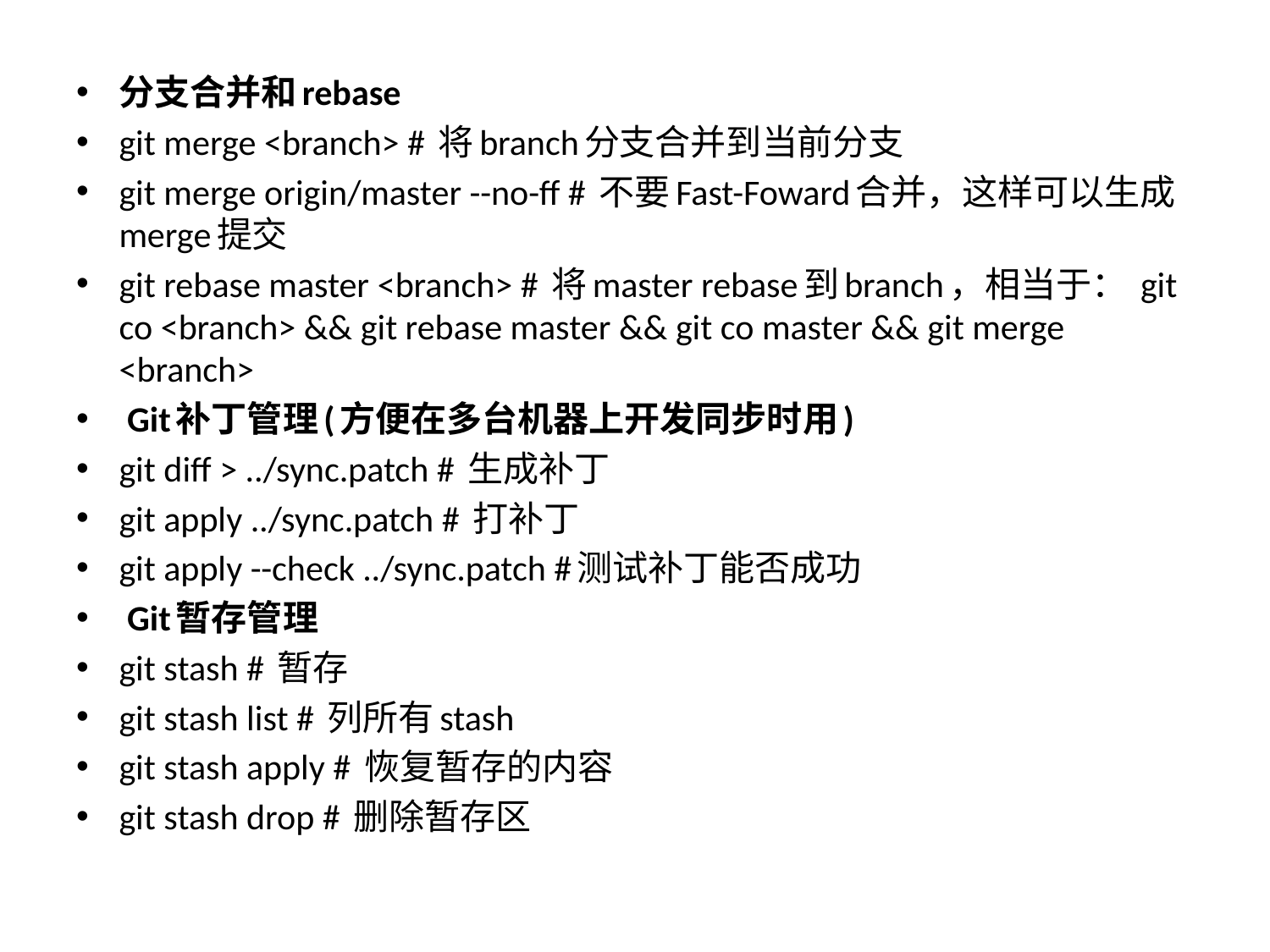

分支合并和rebase
git merge <branch> # 将branch分支合并到当前分支
git merge origin/master --no-ff # 不要Fast-Foward合并，这样可以生成merge提交
git rebase master <branch> # 将master rebase到branch，相当于： git co <branch> && git rebase master && git co master && git merge <branch>
 Git补丁管理(方便在多台机器上开发同步时用)
git diff > ../sync.patch # 生成补丁
git apply ../sync.patch # 打补丁
git apply --check ../sync.patch #测试补丁能否成功
 Git暂存管理
git stash # 暂存
git stash list # 列所有stash
git stash apply # 恢复暂存的内容
git stash drop # 删除暂存区